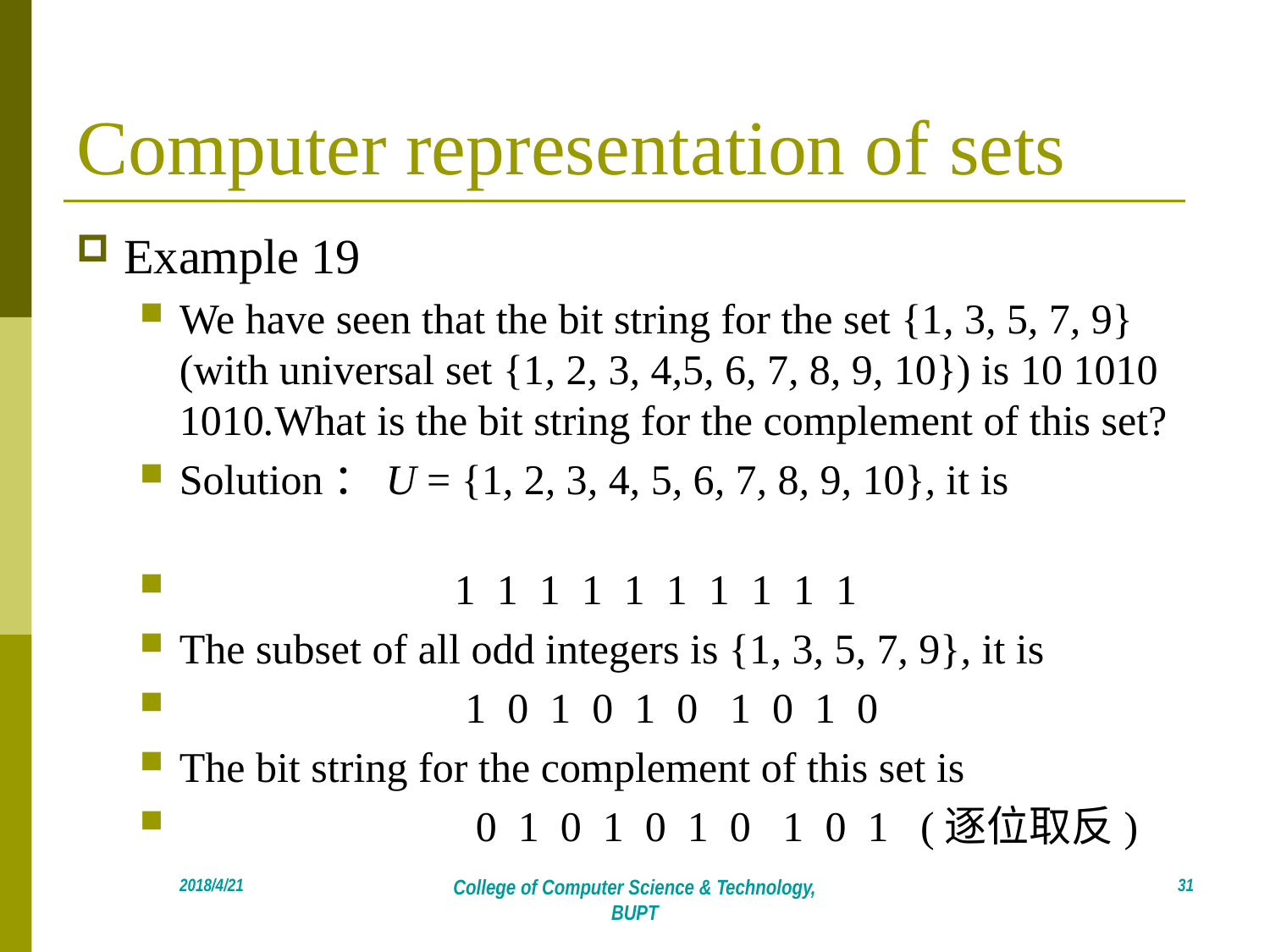

# Computer representation of sets
Example 19
We have seen that the bit string for the set {1, 3, 5, 7, 9} (with universal set {1, 2, 3, 4,5, 6, 7, 8, 9, 10}) is 10 1010 1010.What is the bit string for the complement of this set?
Solution：U = {1, 2, 3, 4, 5, 6, 7, 8, 9, 10}, it is
                          1  1  1  1  1  1  1  1  1  1
The subset of all odd integers is {1, 3, 5, 7, 9}, it is
                           1  0  1  0  1  0   1  0  1  0
The bit string for the complement of this set is
                            0  1  0  1  0  1  0   1  0  1   (逐位取反)
31
2018/4/21
College of Computer Science & Technology, BUPT